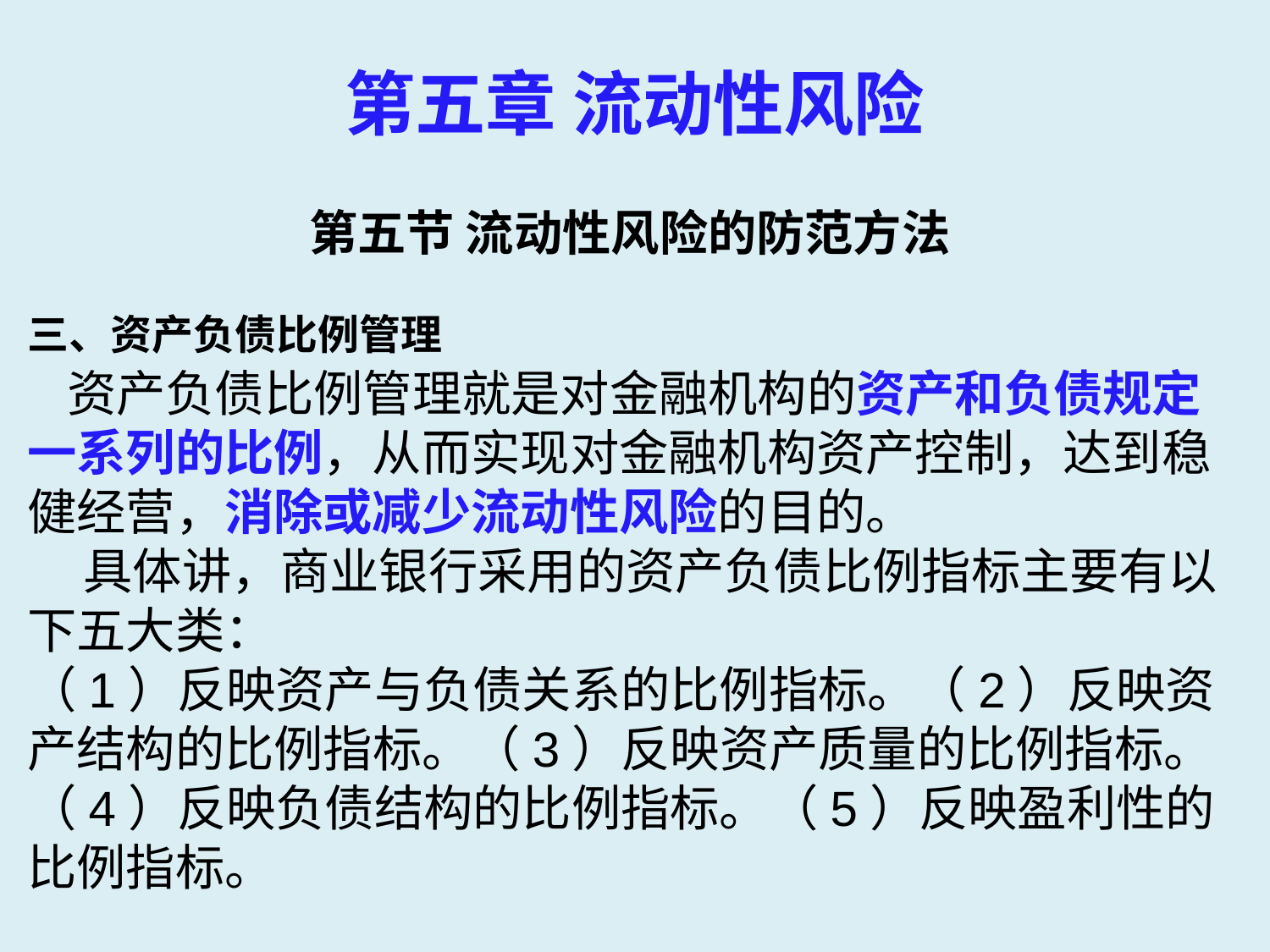

# 第五章 流动性风险
第五节 流动性风险的防范方法

三、资产负债比例管理
    资产负债比例管理就是对金融机构的资产和负债规定一系列的比例，从而实现对金融机构资产控制，达到稳健经营，消除或减少流动性风险的目的。
    具体讲，商业银行采用的资产负债比例指标主要有以下五大类：
（1）反映资产与负债关系的比例指标。（2）反映资产结构的比例指标。（3）反映资产质量的比例指标。（4）反映负债结构的比例指标。（5）反映盈利性的比例指标。